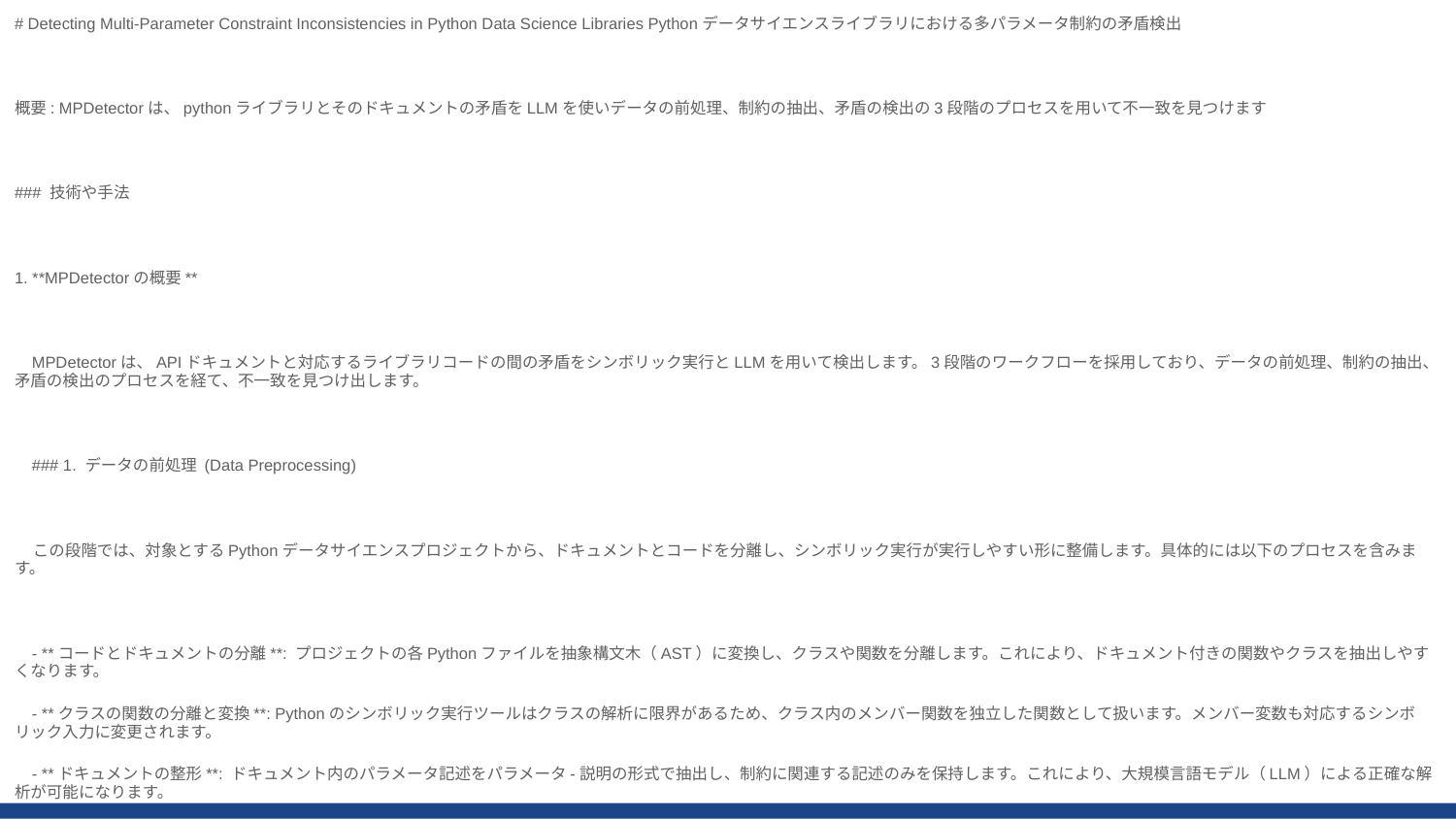

# Detecting Multi-Parameter Constraint Inconsistencies in Python Data Science Libraries Pythonデータサイエンスライブラリにおける多パラメータ制約の矛盾検出

概要: MPDetectorは、pythonライブラリとそのドキュメントの矛盾をLLMを使いデータの前処理、制約の抽出、矛盾の検出の3段階のプロセスを用いて不一致を見つけます

### 技術や手法

1. **MPDetectorの概要**

    MPDetectorは、APIドキュメントと対応するライブラリコードの間の矛盾をシンボリック実行とLLMを用いて検出します。3段階のワークフローを採用しており、データの前処理、制約の抽出、矛盾の検出のプロセスを経て、不一致を見つけ出します。

    ### 1. データの前処理 (Data Preprocessing)

    この段階では、対象とするPythonデータサイエンスプロジェクトから、ドキュメントとコードを分離し、シンボリック実行が実行しやすい形に整備します。具体的には以下のプロセスを含みます。

    - **コードとドキュメントの分離**: プロジェクトの各Pythonファイルを抽象構文木（AST）に変換し、クラスや関数を分離します。これにより、ドキュメント付きの関数やクラスを抽出しやすくなります。
    - **クラスの関数の分離と変換**: Pythonのシンボリック実行ツールはクラスの解析に限界があるため、クラス内のメンバー関数を独立した関数として扱います。メンバー変数も対応するシンボリック入力に変更されます。
    - **ドキュメントの整形**: ドキュメント内のパラメータ記述をパラメータ-説明の形式で抽出し、制約に関連する記述のみを保持します。これにより、大規模言語モデル（LLM）による正確な解析が可能になります。

    ### 2. 制約の抽出 (Constraint Extraction)

    次に、APIドキュメントとコードから制約を抽出します。ドキュメントとコードに対して異なるアプローチが取られています。

    - **コード制約の抽出**:
        - **シンボリック実行の利用**: MPDetectorは、シンボリック実行を使用して、関数内のすべての実行パスを探索し、パスごとの条件を収集します。これにより、コード内でパラメータ間に存在する制約（コード制約）を形式化された制約式として抽出します。
        - **外部関数の置換**: パスの複雑化（パス爆発）を避けるため、外部関数呼び出しやリスト、辞書などの構造はシンボリック入力に置き換えられます。また、例外処理などもリターン文に変更されます。
    - **ドキュメント制約の抽出**:
        - **LLMの利用**: ドキュメントから制約（ドキュメント制約）を抽出するために、GPT-4などのLLMを使用します。Chain of Thought (CoT) アプローチやFew-Shot Learningを活用することで、LLMが自然言語から正確にパラメータの制約を理解・抽出することを目指しています。
        - **ドキュメントのチャンク分割**: ドキュメントが長すぎるとモデルの理解が困難になるため、長いドキュメントは1,500ワード程度に分割されます。これにより、LLMのパフォーマンスが向上します。

    ### 3. 矛盾の検出 (Inconsistency Detection)

    この最終段階では、ドキュメントとコードの間の矛盾を検出します。ここではファジー論理とSMTソルバー（Satisfiability Modulo Theories）を利用した検証が行われます。

    - **ファジー制約論理の導入**: LLMから抽出された制約には曖昧さや不正確さが伴うことがあるため、ファジー制約論理（Fuzzy Constraint Logic）を用いて、ドキュメント制約がコード制約とどの程度一致するかを測定します。これは、LLMの出力の不確実性を緩和するために設計されたもので、完全一致でなくともある程度の「ほぼ正しい」制約を許容します。
    - **SMTソルバーによる検証**: ファジー制約論理を適用した後、SMTソルバーを使用して、各パスにおけるドキュメント制約とコード制約の整合性を評価します。コードのすべての実行パスにおいて、ドキュメントの制約が満たされない場合、その矛盾が検出されることになります。

    ### ワークフローのまとめ

    MPDetectorのワークフローは、まずコードとドキュメントを整理し、次にそれぞれから制約を抽出し、最後にその制約の整合性を評価するプロセスで成り立っています。この3段階の流れを通して、MPDetectorは92.8%の精度でドキュメントとコード間の矛盾を検出することができます。このプロセスにより、開発者がAPIを正しく利用できるようにし、データサイエンスライブラリの信頼性を高めています。

2. **制約の抽出方法**
    - **シンボリック実行**: シンボリック実行を使用してコード内の制約パスを探索し、それをSMTソルバーで処理可能な形式に変換します。
    - **LLMを使った制約の抽出**: LLM（主にGPT-4）を使用して、APIドキュメントからパラメータ間の制約を抽出します。Chain of Thought（CoT）とfew-shot学習を活用し、制約の抽出精度を向上させています。
3. **ファジー制約論理**

    ドキュメントとコード間で小さな不一致があった場合、ファジー論理を使って「どの程度一致しているか」を評価します。これにより、LLMの出力に起因する小さな誤りを許容し、全体的な矛盾検出の精度を向上させています。

4. **データセットと評価**

    本研究では、Scikit-learn、SciPy、NumPy、Pandasなどのデータサイエンスライブラリから集めた72個の制約データセットを使用し、さらに216個の矛盾データセットを作成して評価を行いました。結果として、92.8%の精度で矛盾を検出しました。